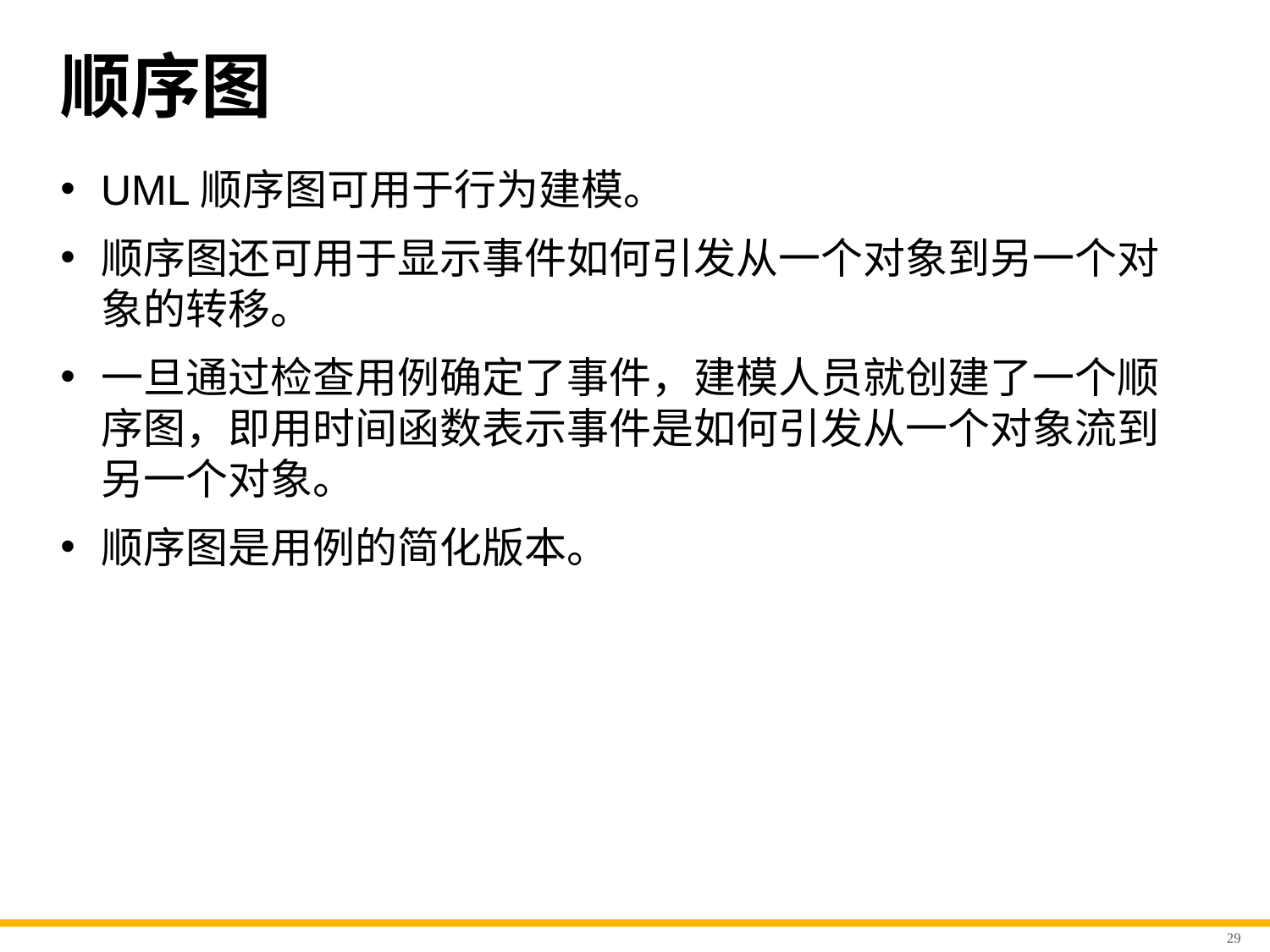

# 顺序图
UML顺序图可用于行为建模。
顺序图还可用于显示事件如何引发从一个对象到另一个对象的转移。
一旦通过检查用例确定了事件，建模人员就创建了一个顺序图，即用时间函数表示事件是如何引发从一个对象流到另一个对象。
顺序图是用例的简化版本。
29